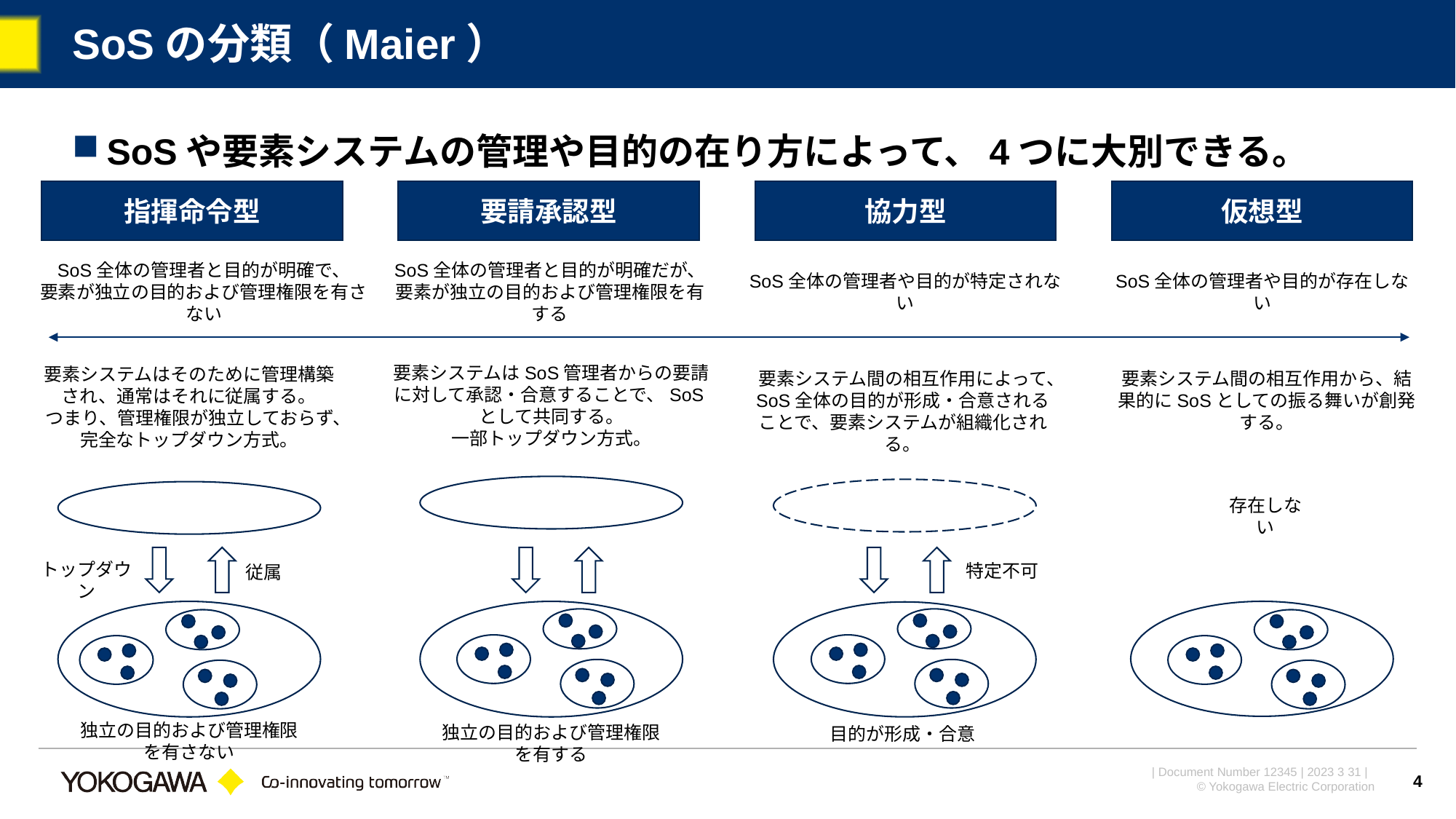

# SoSの分類（Maier）
SoSや要素システムの管理や目的の在り方によって、4つに大別できる。
指揮命令型
要請承認型
協力型
仮想型
SoS全体の管理者と目的が明確で、
要素が独立の目的および管理権限を有さない
SoS全体の管理者と目的が明確だが、
要素が独立の目的および管理権限を有する
SoS全体の管理者や目的が特定されない
SoS全体の管理者や目的が存在しない
要素システムはSoS管理者からの要請に対して承認・合意することで、SoSとして共同する。
一部トップダウン方式。
要素システムはそのために管理構築され、通常はそれに従属する。
つまり、管理権限が独立しておらず、完全なトップダウン方式。
要素システム間の相互作用によって、SoS全体の目的が形成・合意されることで、要素システムが組織化される。
要素システム間の相互作用から、結果的にSoSとしての振る舞いが創発する。

存在しない
トップダウン
特定不可
従属

独立の目的および管理権限を有さない
独立の目的および管理権限を有する
目的が形成・合意
4